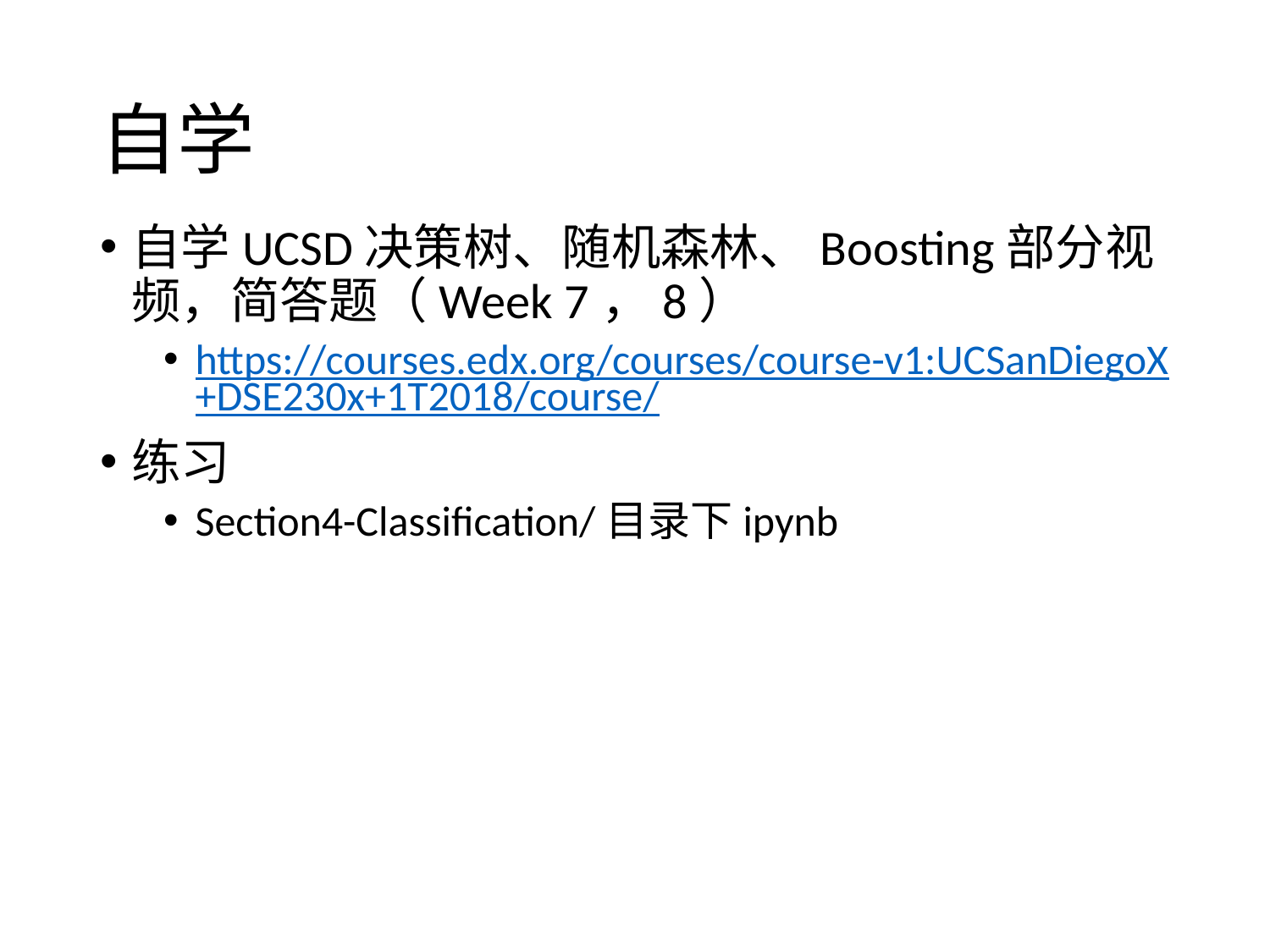

# 自学
自学UCSD决策树、随机森林、Boosting部分视频，简答题（Week 7，8）
https://courses.edx.org/courses/course-v1:UCSanDiegoX+DSE230x+1T2018/course/
练习
Section4-Classification/目录下ipynb